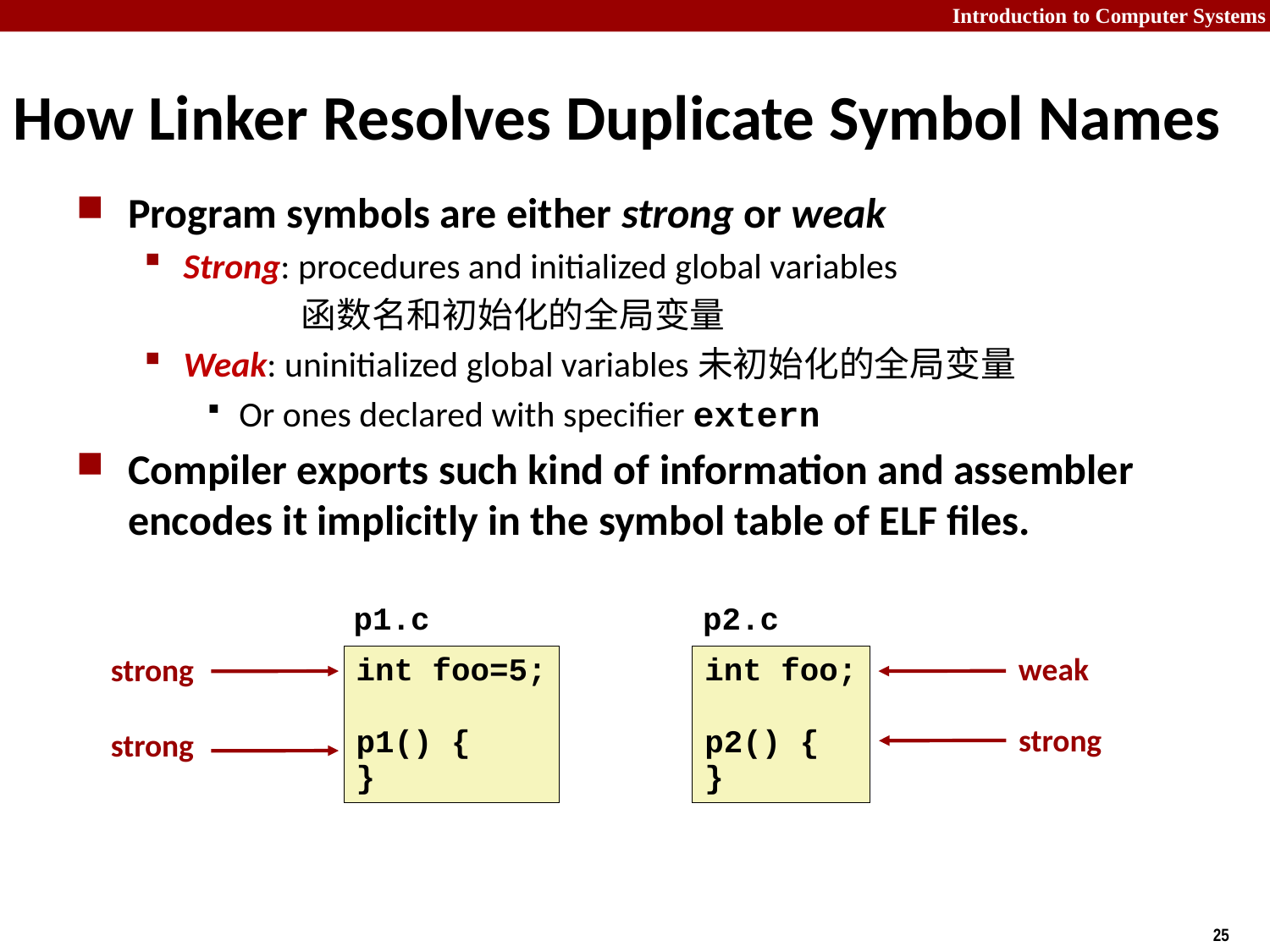

How Linker Resolves Duplicate Symbol Names
Program symbols are either strong or weak
Strong: procedures and initialized global variables
                   函数名和初始化的全局变量
Weak: uninitialized global variables未初始化的全局变量
Or ones declared with specifier extern
Compiler exports such kind of information and assembler encodes it implicitly in the symbol table of ELF files.

p1.c
p2.c
weak
strong
int foo=5;

p1() {
}
int foo;

p2() {
}

strong
strong